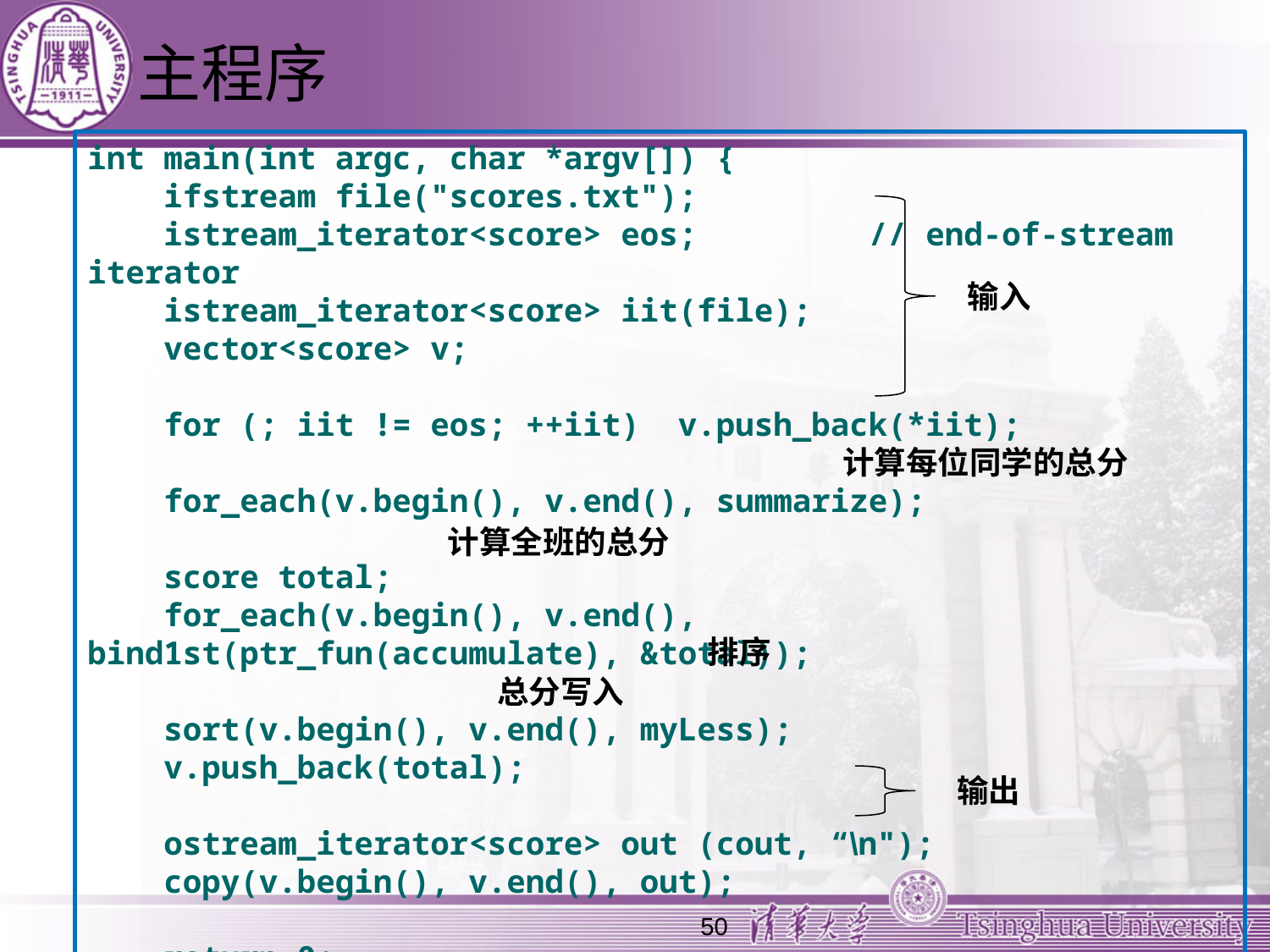

# 主程序
int main(int argc, char *argv[]) {
    ifstream file("scores.txt");
    istream_iterator<score> eos;         // end-of-stream iterator
    istream_iterator<score> iit(file);
    vector<score> v;

    for (; iit != eos; ++iit)  v.push_back(*iit);

    for_each(v.begin(), v.end(), summarize);

    score total;
    for_each(v.begin(), v.end(), bind1st(ptr_fun(accumulate), &total));

    sort(v.begin(), v.end(), myLess);
    v.push_back(total);

    ostream_iterator<score> out (cout, “\n");
    copy(v.begin(), v.end(), out);

    return 0;
}

输入
计算每位同学的总分
计算全班的总分
排序
总分写入
输出

50